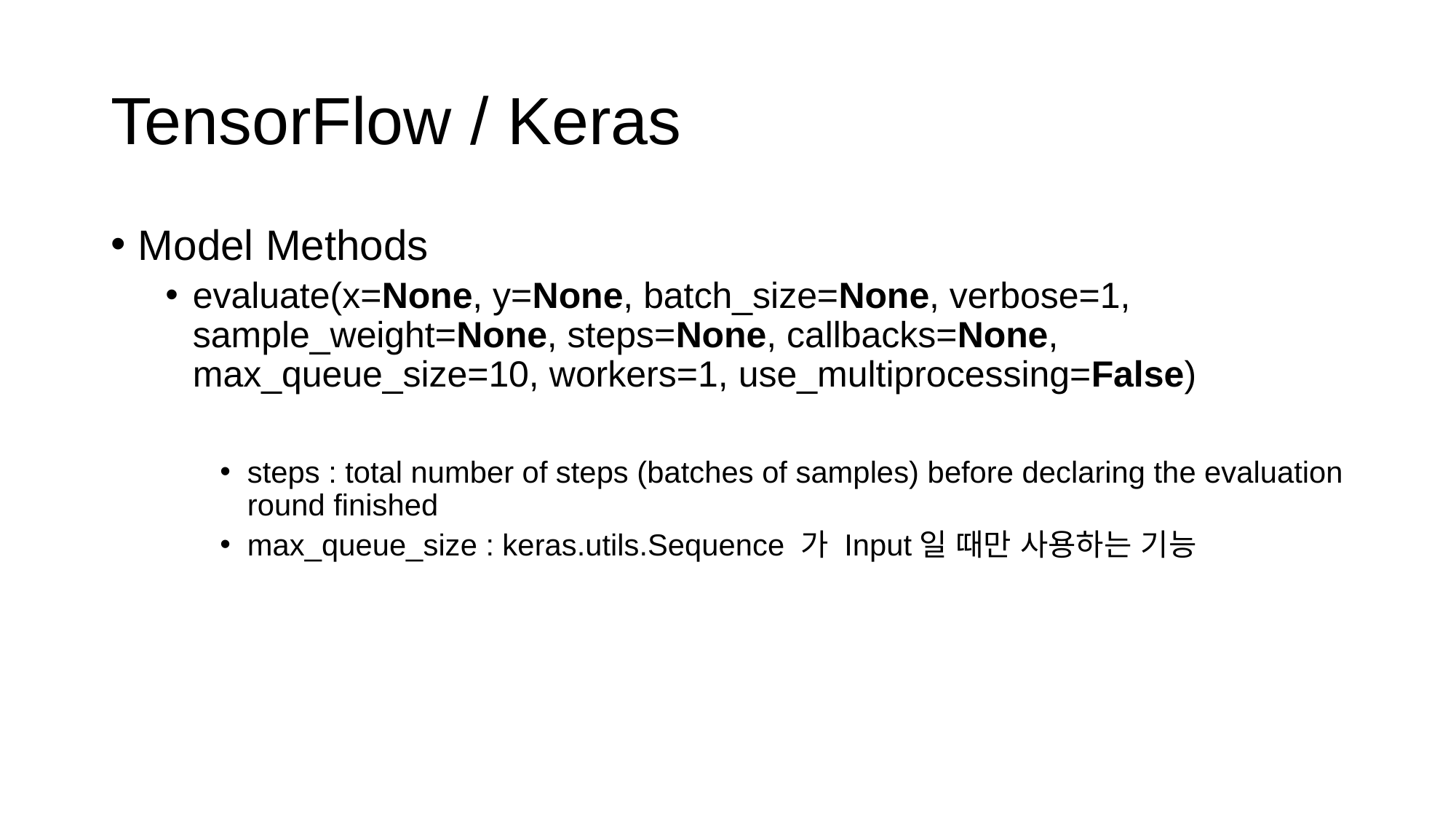

# TensorFlow / Keras
Model Methods
evaluate(x=None, y=None, batch_size=None, verbose=1, sample_weight=None, steps=None, callbacks=None, max_queue_size=10, workers=1, use_multiprocessing=False)

steps : total number of steps (batches of samples) before declaring the evaluation round finished
max_queue_size : keras.utils.Sequence 가 Input일 때만 사용하는 기능